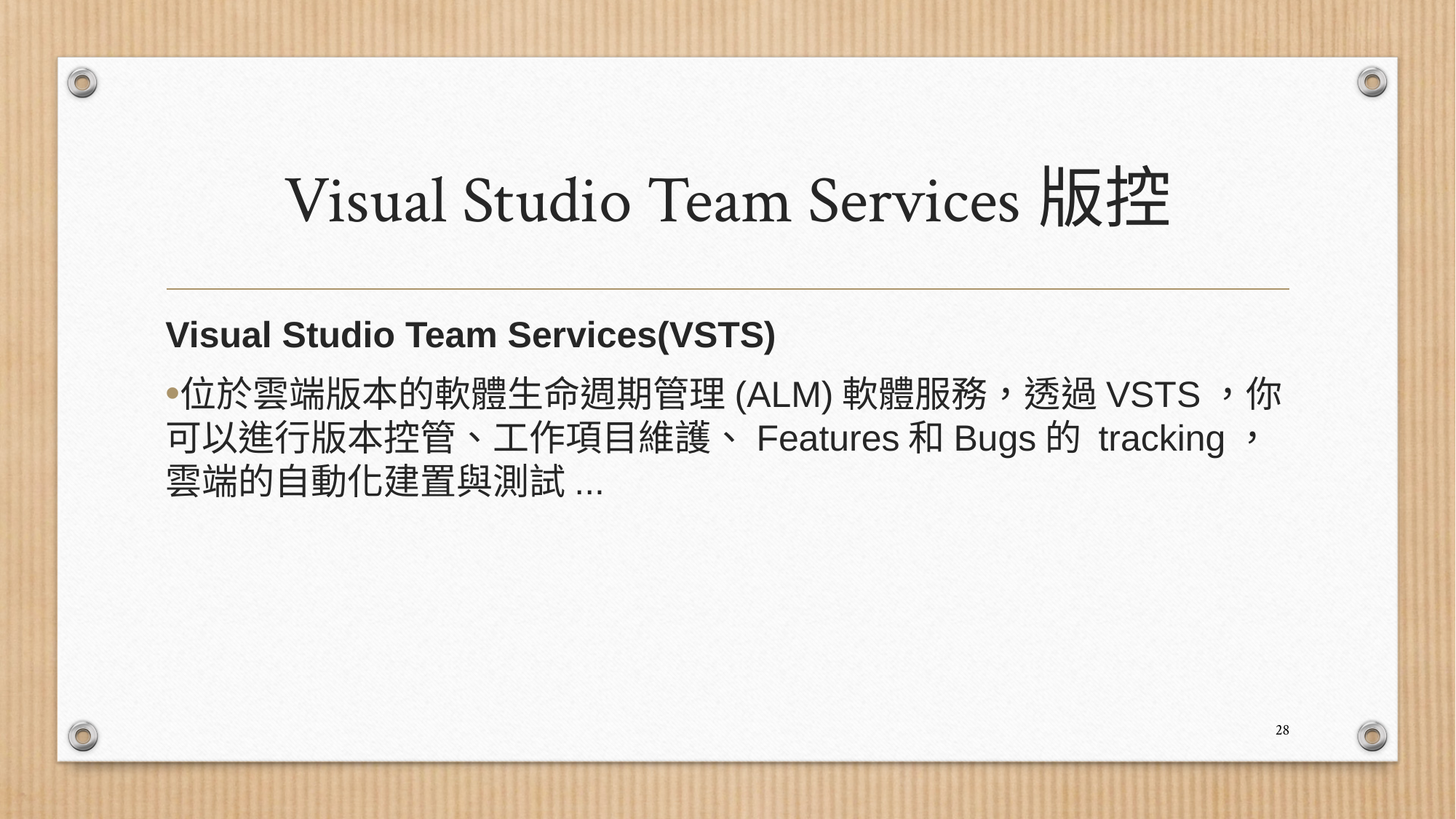

# Visual Studio Team Services版控
Visual Studio Team Services(VSTS)
位於雲端版本的軟體生命週期管理(ALM)軟體服務，透過VSTS，你可以進行版本控管、工作項目維護、Features和Bugs的 tracking，雲端的自動化建置與測試...
28